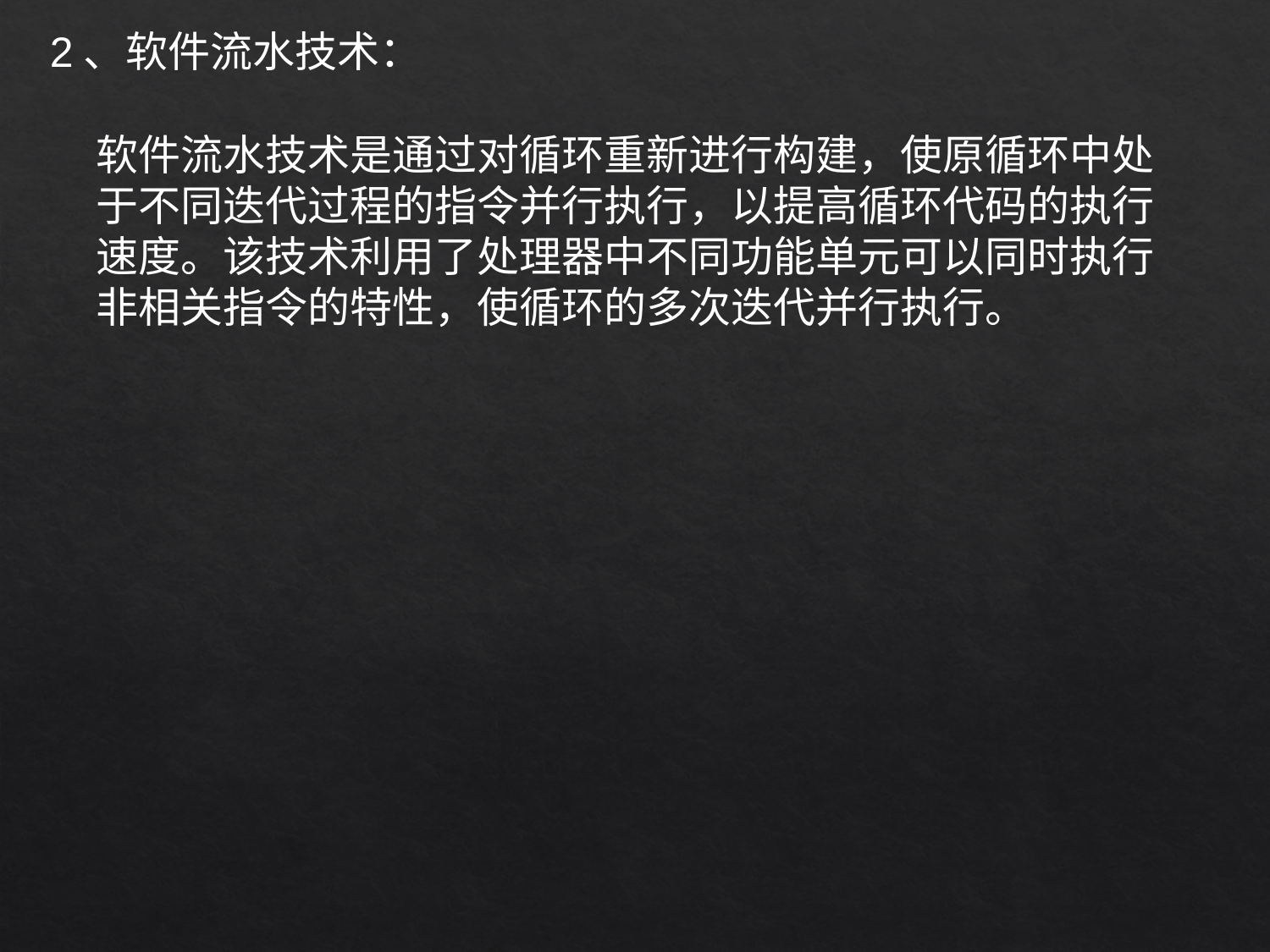

2、软件流水技术：
软件流水技术是通过对循环重新进行构建，使原循环中处于不同迭代过程的指令并行执行，以提高循环代码的执行速度。该技术利用了处理器中不同功能单元可以同时执行非相关指令的特性，使循环的多次迭代并行执行。